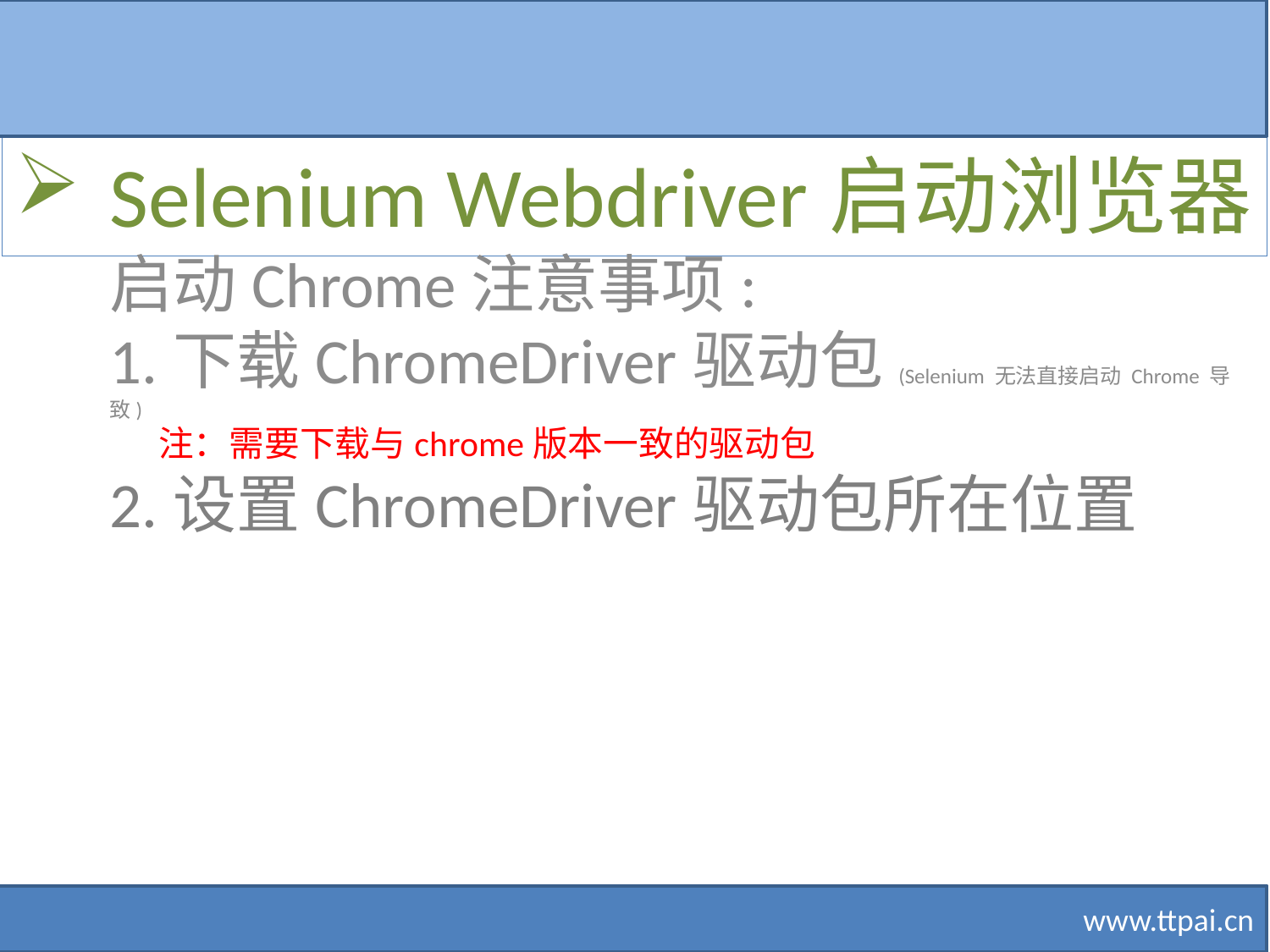

Selenium Webdriver启动浏览器
启动Chrome注意事项:
1.下载ChromeDriver驱动包(Selenium 无法直接启动 Chrome 导致)
     注：需要下载与chrome版本一致的驱动包
2.设置ChromeDriver驱动包所在位置
www.ttpai.cn
#